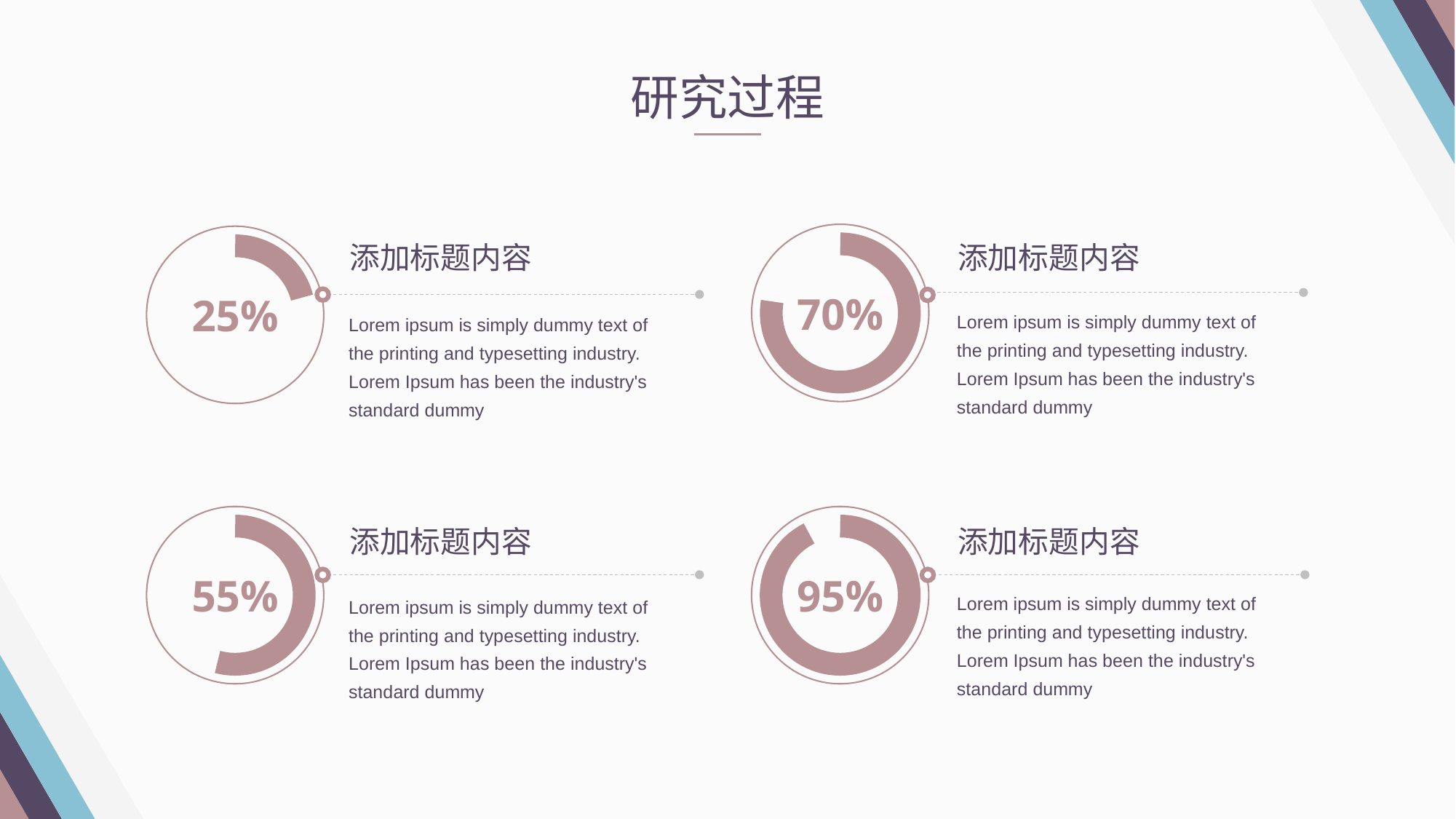

研究过程
70%

25%

添加标题内容
添加标题内容
Lorem ipsum is simply dummy text of the printing and typesetting industry. Lorem Ipsum has been the industry's standard dummy
Lorem ipsum is simply dummy text of the printing and typesetting industry. Lorem Ipsum has been the industry's standard dummy
55%

95%

添加标题内容
添加标题内容
Lorem ipsum is simply dummy text of the printing and typesetting industry. Lorem Ipsum has been the industry's standard dummy
Lorem ipsum is simply dummy text of the printing and typesetting industry. Lorem Ipsum has been the industry's standard dummy